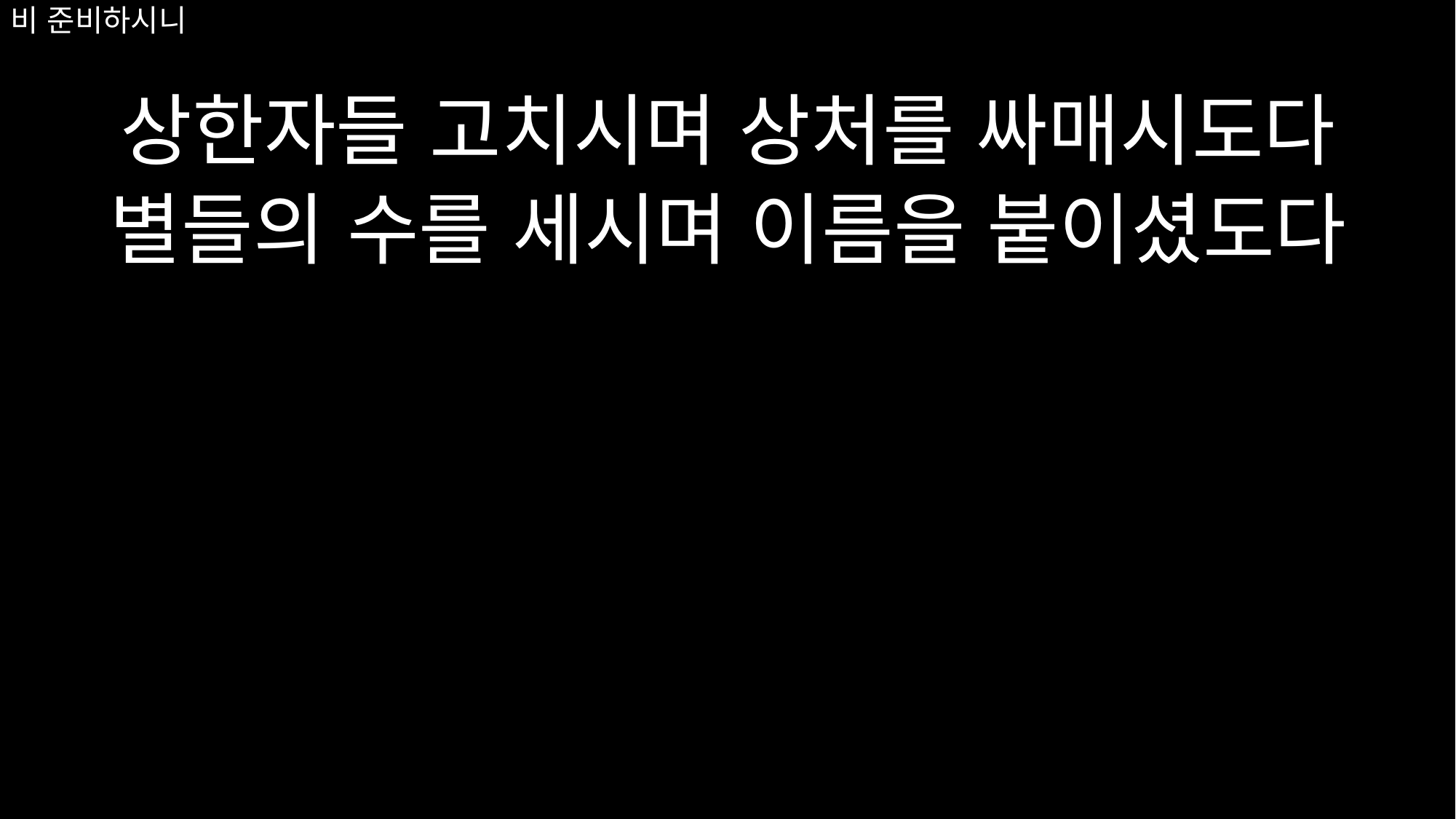

상한자들 고치시며 상처를 싸매시도다
별들의 수를 세시며 이름을 붙이셨도다

# 비 준비하시니